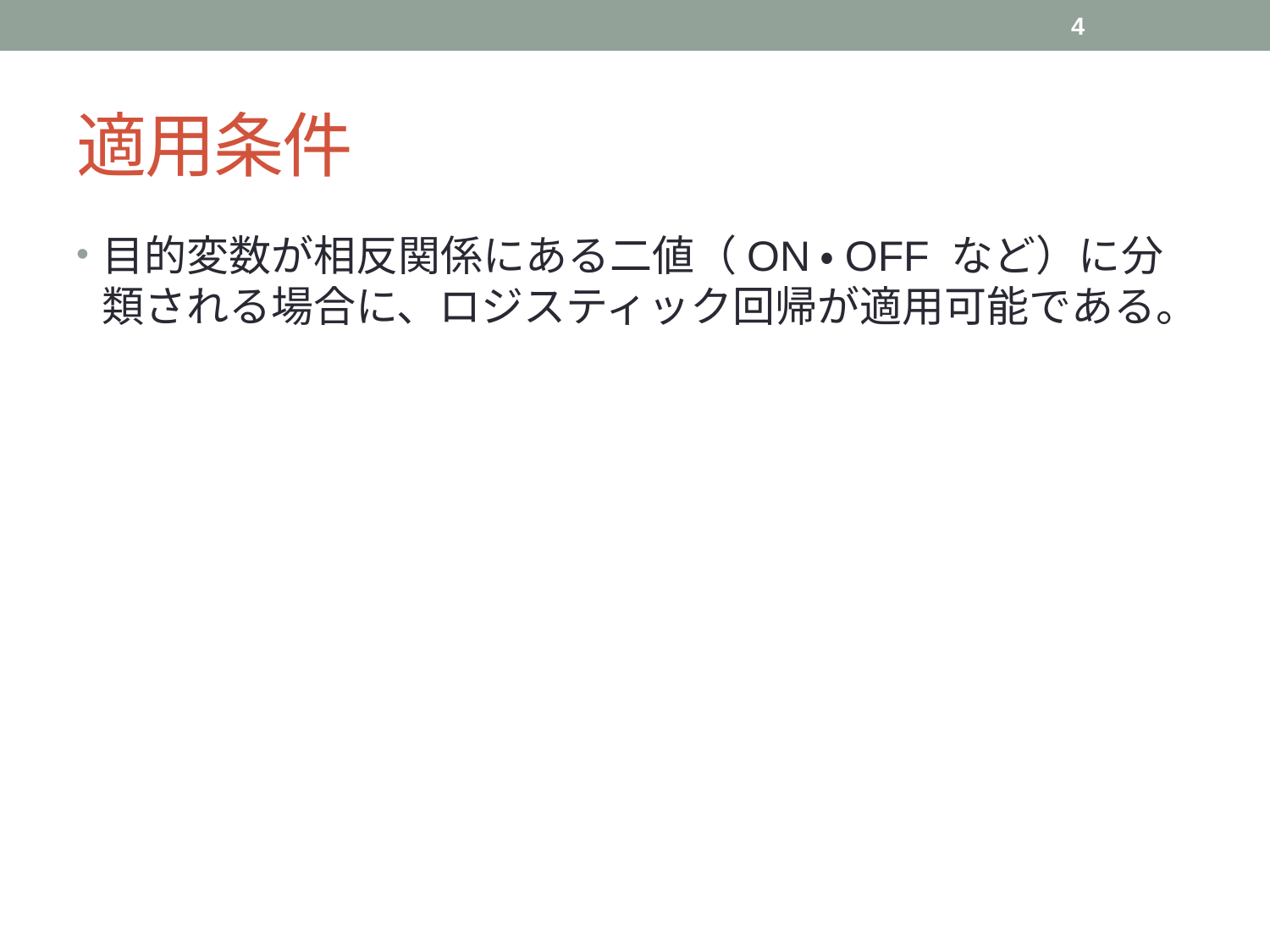

4
# 適用条件
目的変数が相反関係にある二値（ON・OFF など）に分類される場合に、ロジスティック回帰が適用可能である。